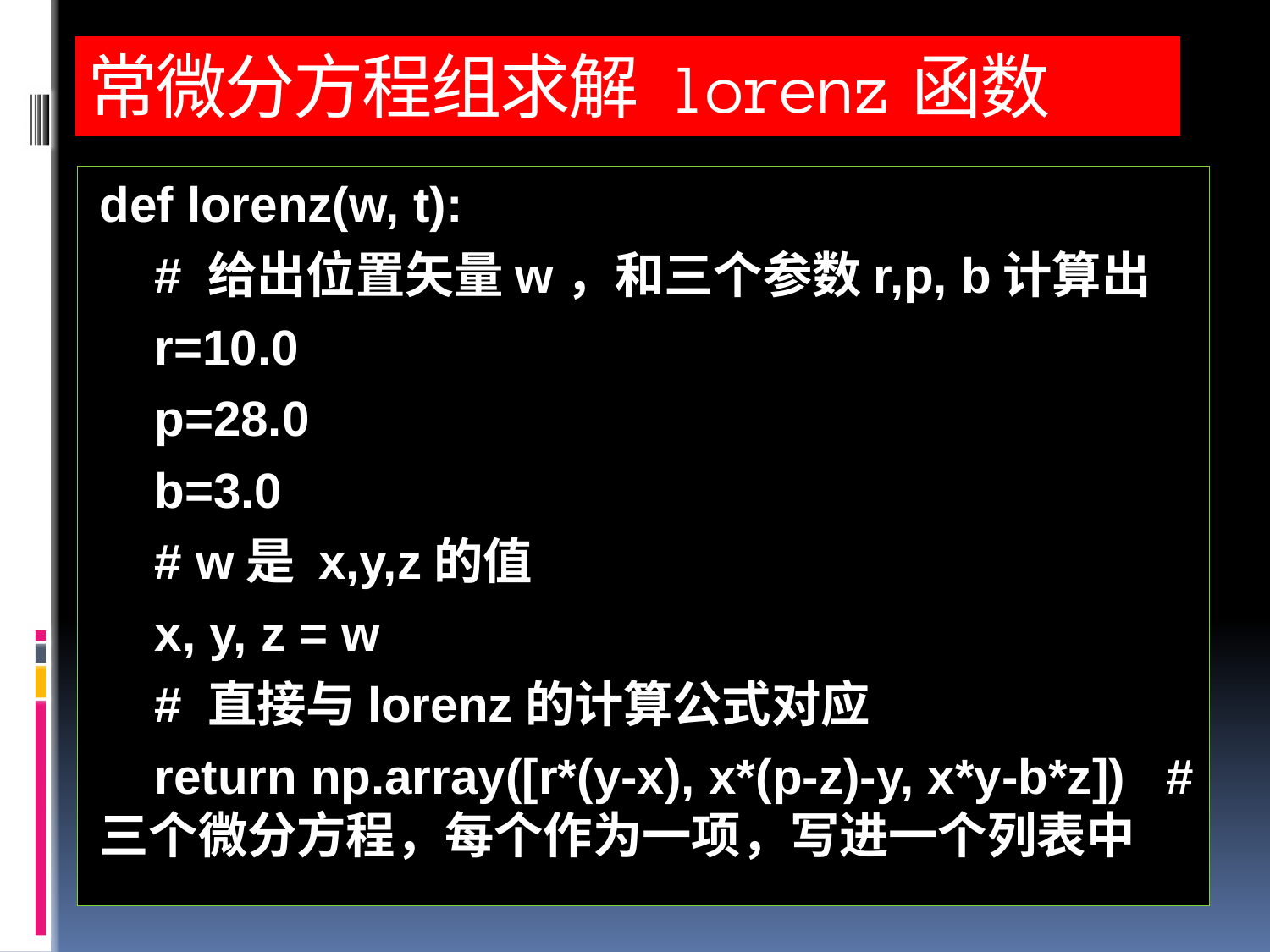

# 常微分方程组求解 lorenz函数
def lorenz(w, t):
    # 给出位置矢量w，和三个参数r,p, b计算出
    r=10.0
    p=28.0
    b=3.0
    # w是 x,y,z的值
    x, y, z = w
    # 直接与lorenz的计算公式对应
    return np.array([r*(y-x), x*(p-z)-y, x*y-b*z])   # 三个微分方程，每个作为一项，写进一个列表中